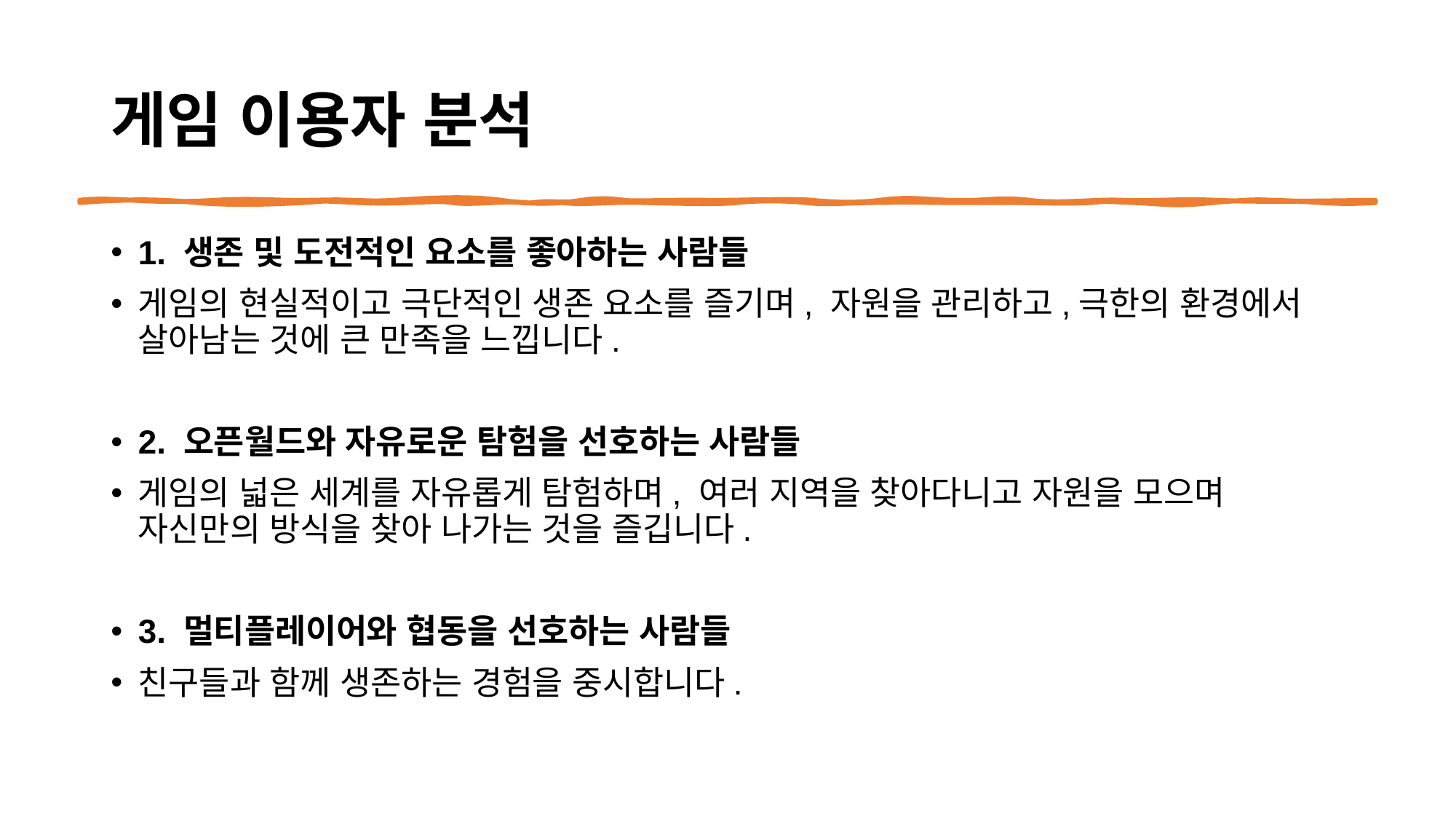

# 게임 이용자 분석

1. 생존 및 도전적인 요소를 좋아하는 사람들
게임의 현실적이고 극단적인 생존 요소를 즐기며, 자원을 관리하고,극한의 환경에서 살아남는 것에 큰 만족을 느낍니다.

2. 오픈월드와 자유로운 탐험을 선호하는 사람들
게임의 넓은 세계를 자유롭게 탐험하며, 여러 지역을 찾아다니고 자원을 모으며    자신만의 방식을 찾아 나가는 것을 즐깁니다.

3. 멀티플레이어와 협동을 선호하는 사람들
친구들과 함께 생존하는 경험을 중시합니다.